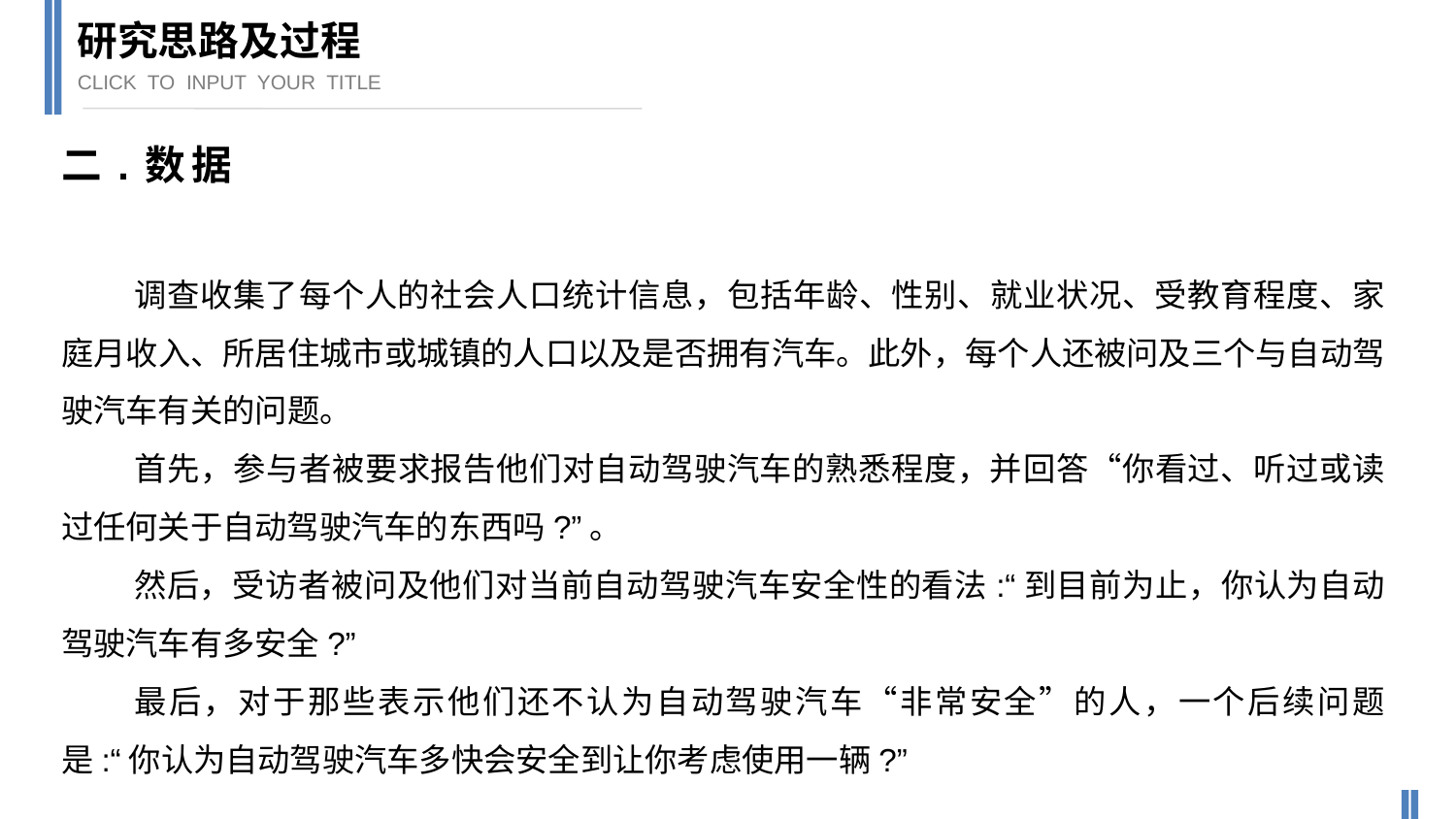

研究思路及过程
CLICK  TO  INPUT  YOUR  TITLE
二.数据
调查收集了每个人的社会人口统计信息，包括年龄、性别、就业状况、受教育程度、家庭月收入、所居住城市或城镇的人口以及是否拥有汽车。此外，每个人还被问及三个与自动驾驶汽车有关的问题。
首先，参与者被要求报告他们对自动驾驶汽车的熟悉程度，并回答“你看过、听过或读过任何关于自动驾驶汽车的东西吗?”。
然后，受访者被问及他们对当前自动驾驶汽车安全性的看法:“到目前为止，你认为自动驾驶汽车有多安全?”
最后，对于那些表示他们还不认为自动驾驶汽车“非常安全”的人，一个后续问题是:“你认为自动驾驶汽车多快会安全到让你考虑使用一辆?”